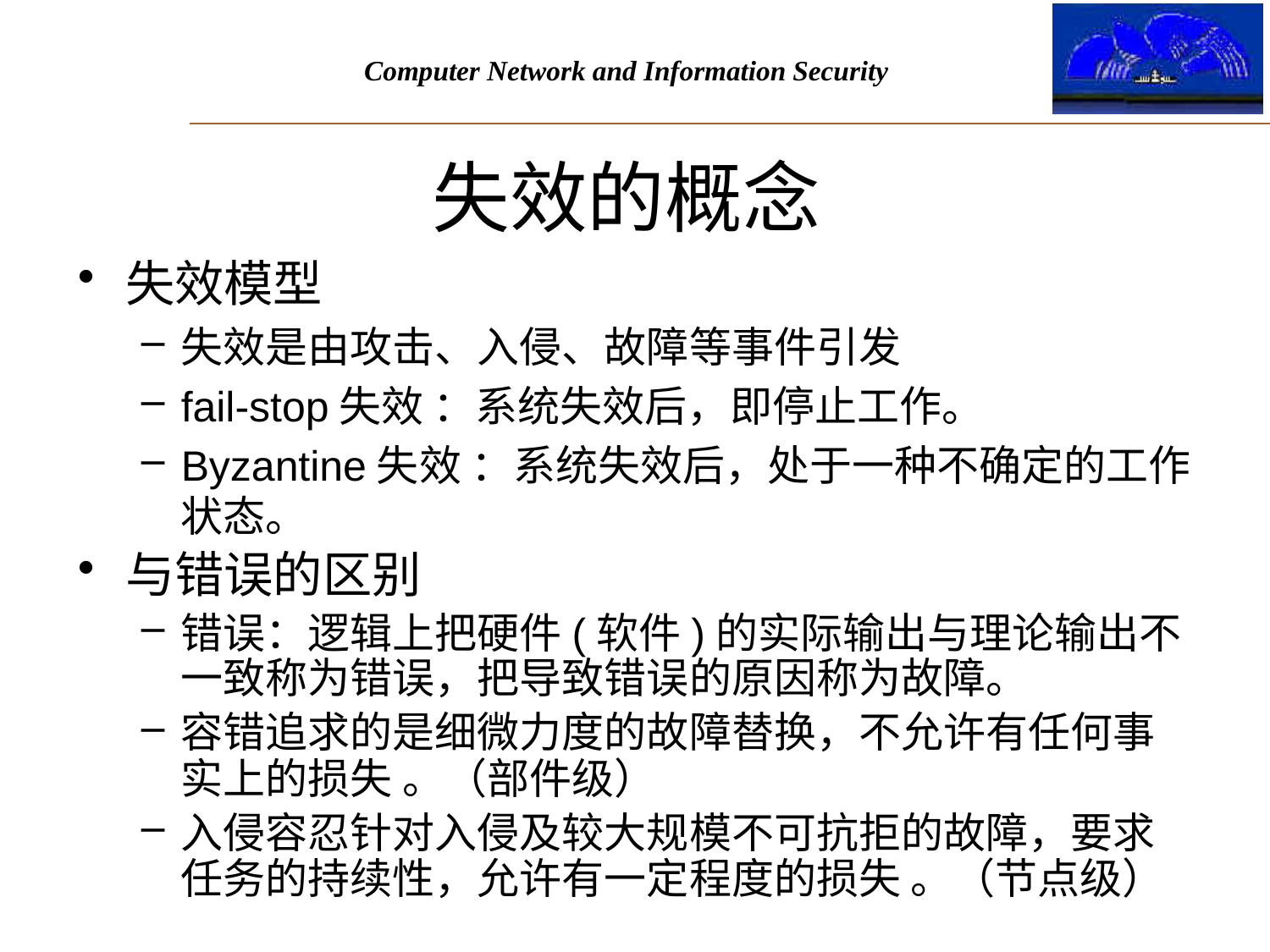

# 失效的概念
失效模型
失效是由攻击、入侵、故障等事件引发
fail-stop失效 ：系统失效后，即停止工作。
Byzantine失效 ：系统失效后，处于一种不确定的工作状态。
与错误的区别
错误：逻辑上把硬件(软件)的实际输出与理论输出不一致称为错误，把导致错误的原因称为故障。
容错追求的是细微力度的故障替换，不允许有任何事实上的损失 。（部件级）
入侵容忍针对入侵及较大规模不可抗拒的故障，要求任务的持续性，允许有一定程度的损失 。（节点级）